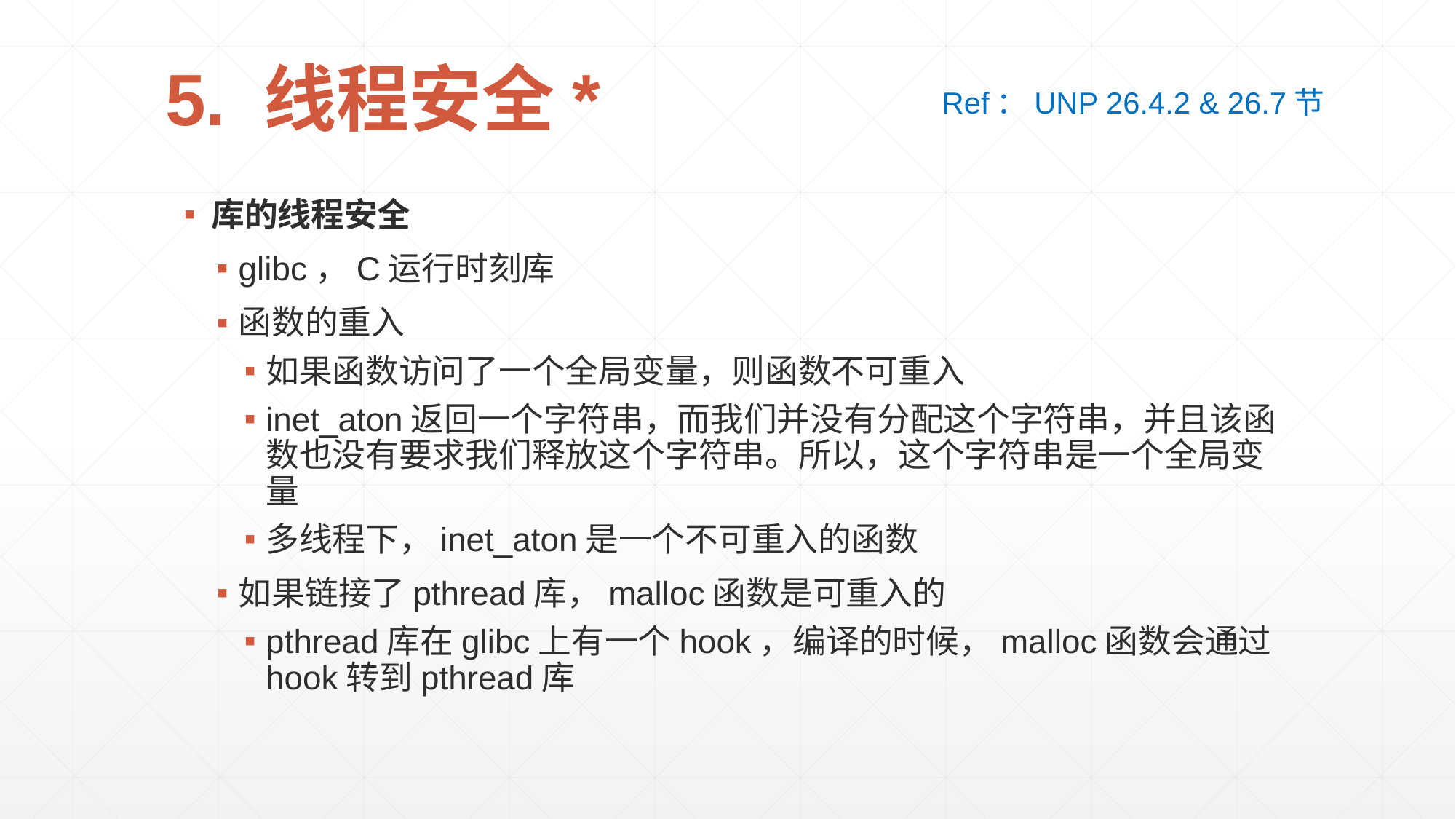

# 5. 线程安全*
Ref：UNP 26.4.2 & 26.7节
库的线程安全
glibc，C运行时刻库
函数的重入
如果函数访问了一个全局变量，则函数不可重入
inet_aton返回一个字符串，而我们并没有分配这个字符串，并且该函数也没有要求我们释放这个字符串。所以，这个字符串是一个全局变量
多线程下，inet_aton是一个不可重入的函数
如果链接了pthread库，malloc函数是可重入的
pthread库在glibc上有一个hook，编译的时候，malloc函数会通过hook转到pthread库